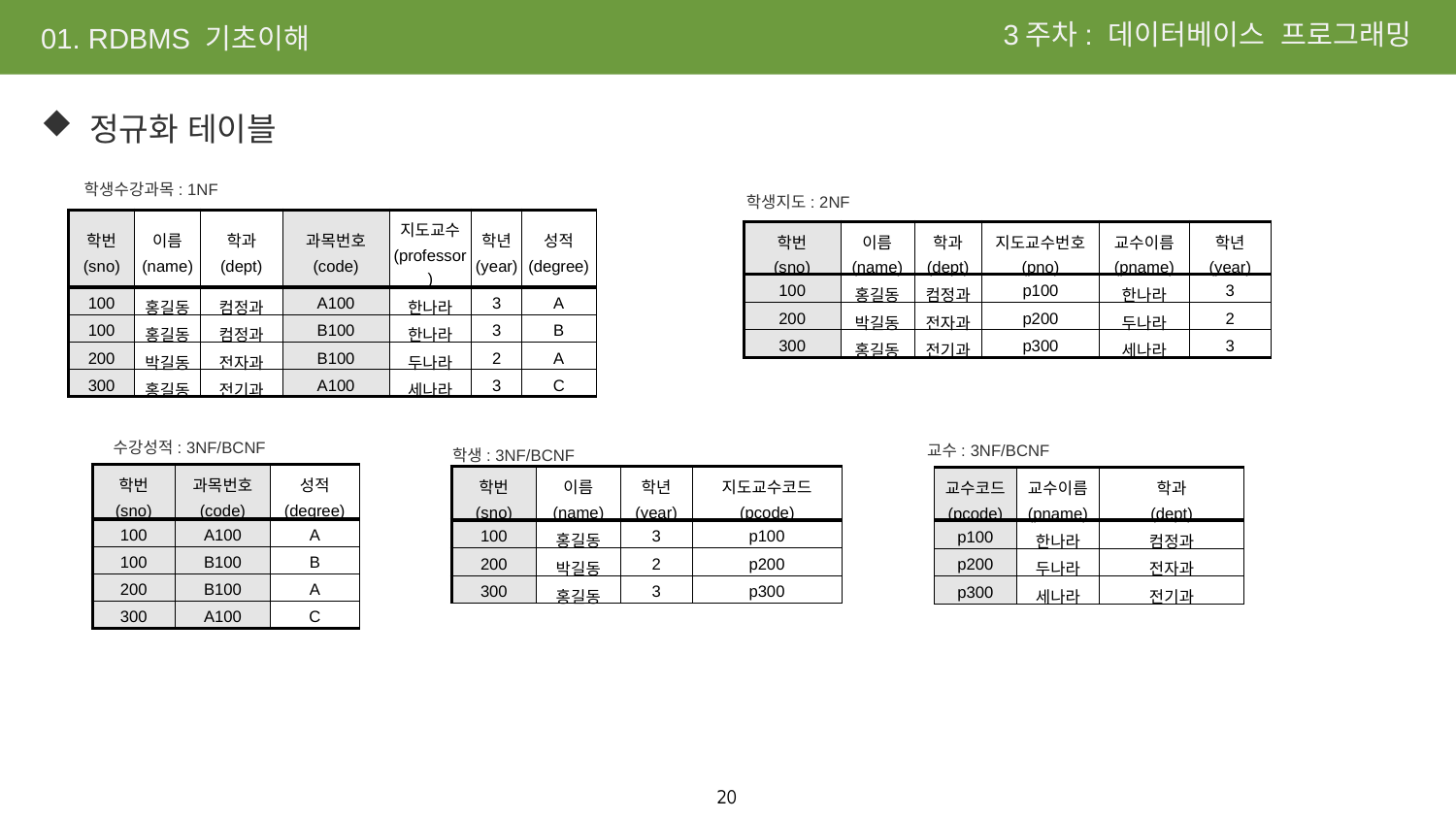

3주차: 데이터베이스  프로그래밍
01. RDBMS 기초이해
 정규화 테이블
학생수강과목: 1NF
학생지도: 2NF
| 학번 (sno) | 이름 (name) | 학과 (dept) | 과목번호 (code) | 지도교수 (professor) | 학년 (year) | 성적 (degree) |
| --- | --- | --- | --- | --- | --- | --- |
| 100 | 홍길동 | 컴정과 | A100 | 한나라 | 3 | A |
| 100 | 홍길동 | 컴정과 | B100 | 한나라 | 3 | B |
| 200 | 박길동 | 전자과 | B100 | 두나라 | 2 | A |
| 300 | 홍길동 | 전기과 | A100 | 세나라 | 3 | C |
| 학번 (sno) | 이름 (name) | 학과 (dept) | 지도교수번호 (pno) | 교수이름 (pname) | 학년 (year) |
| --- | --- | --- | --- | --- | --- |
| 100 | 홍길동 | 컴정과 | p100 | 한나라 | 3 |
| 200 | 박길동 | 전자과 | p200 | 두나라 | 2 |
| 300 | 홍길동 | 전기과 | p300 | 세나라 | 3 |
수강성적: 3NF/BCNF
교수: 3NF/BCNF
학생: 3NF/BCNF
| 학번 (sno) | 과목번호 (code) | 성적 (degree) |
| --- | --- | --- |
| 100 | A100 | A |
| 100 | B100 | B |
| 200 | B100 | A |
| 300 | A100 | C |
| 학번 (sno) | 이름 (name) | 학년 (year) | 지도교수코드 (pcode) |
| --- | --- | --- | --- |
| 100 | 홍길동 | 3 | p100 |
| 200 | 박길동 | 2 | p200 |
| 300 | 홍길동 | 3 | p300 |
| 교수코드 (pcode) | 교수이름 (pname) | 학과 (dept) |
| --- | --- | --- |
| p100 | 한나라 | 컴정과 |
| p200 | 두나라 | 전자과 |
| p300 | 세나라 | 전기과 |
20